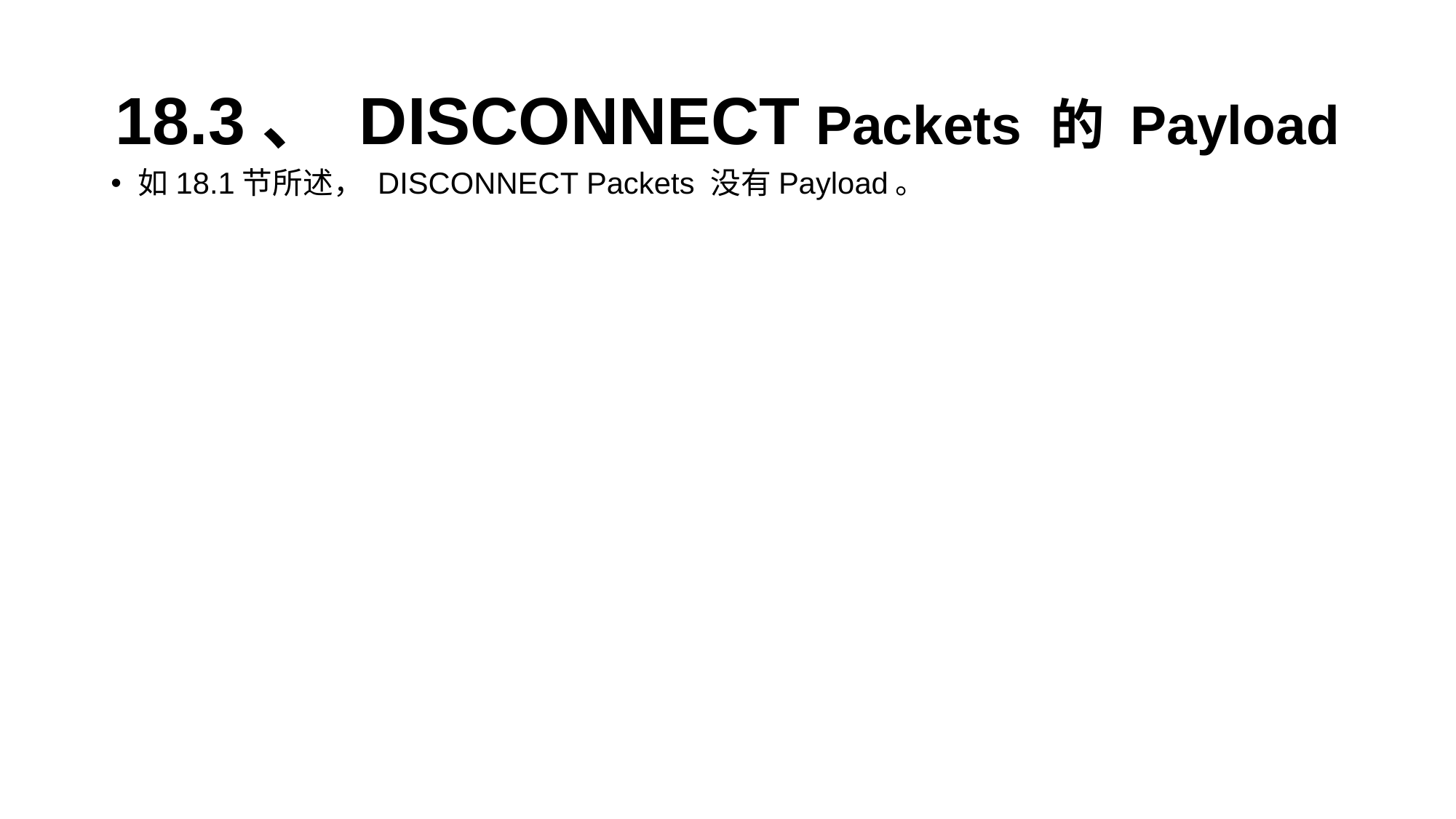

# 18.3、 DISCONNECT Packets 的 Payload
如18.1节所述， DISCONNECT Packets 没有Payload。